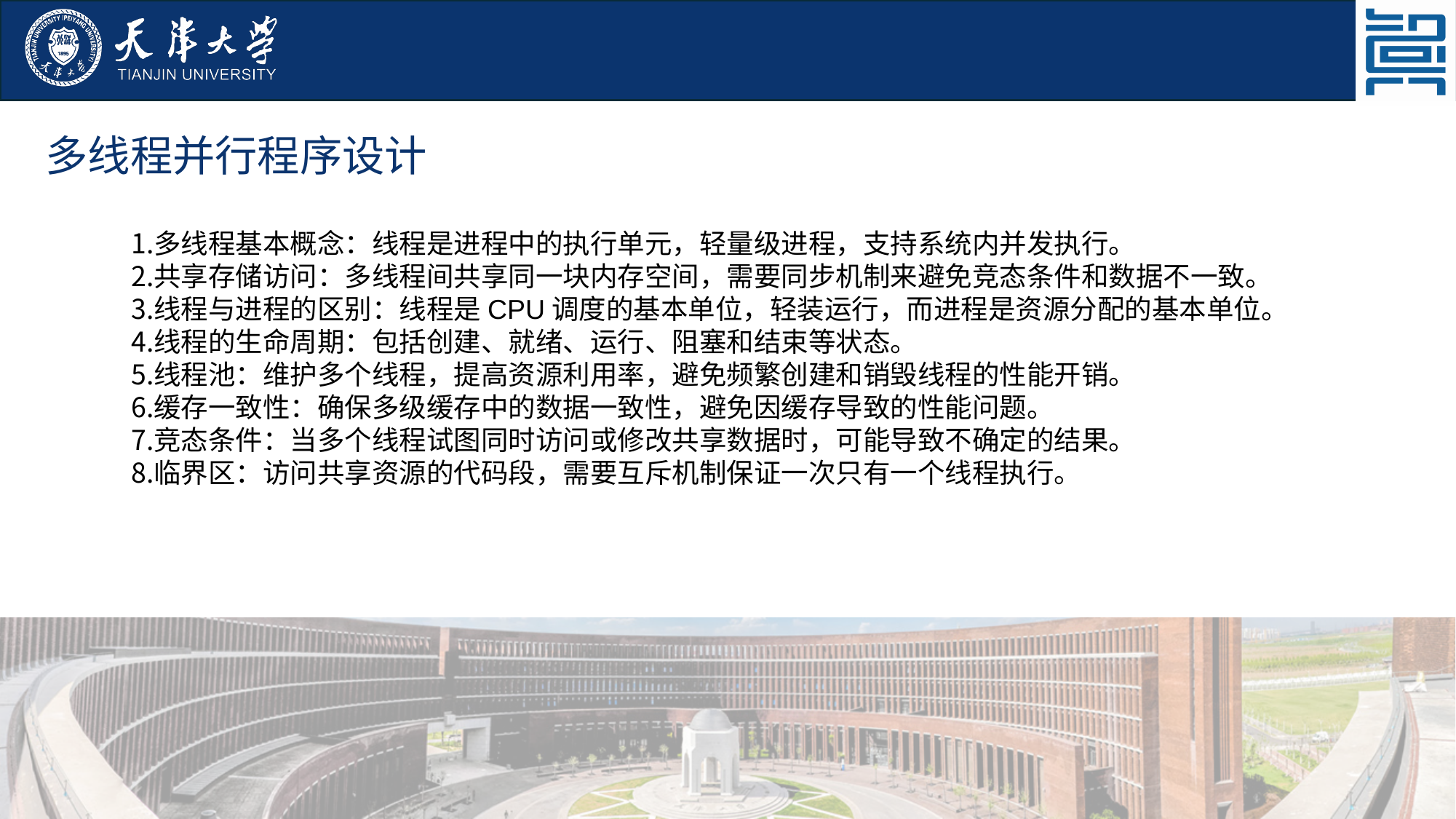

多线程并行程序设计
多线程基本概念：线程是进程中的执行单元，轻量级进程，支持系统内并发执行。
共享存储访问：多线程间共享同一块内存空间，需要同步机制来避免竞态条件和数据不一致。
线程与进程的区别：线程是CPU调度的基本单位，轻装运行，而进程是资源分配的基本单位。
线程的生命周期：包括创建、就绪、运行、阻塞和结束等状态。
线程池：维护多个线程，提高资源利用率，避免频繁创建和销毁线程的性能开销。
缓存一致性：确保多级缓存中的数据一致性，避免因缓存导致的性能问题。
竞态条件：当多个线程试图同时访问或修改共享数据时，可能导致不确定的结果。
临界区：访问共享资源的代码段，需要互斥机制保证一次只有一个线程执行。